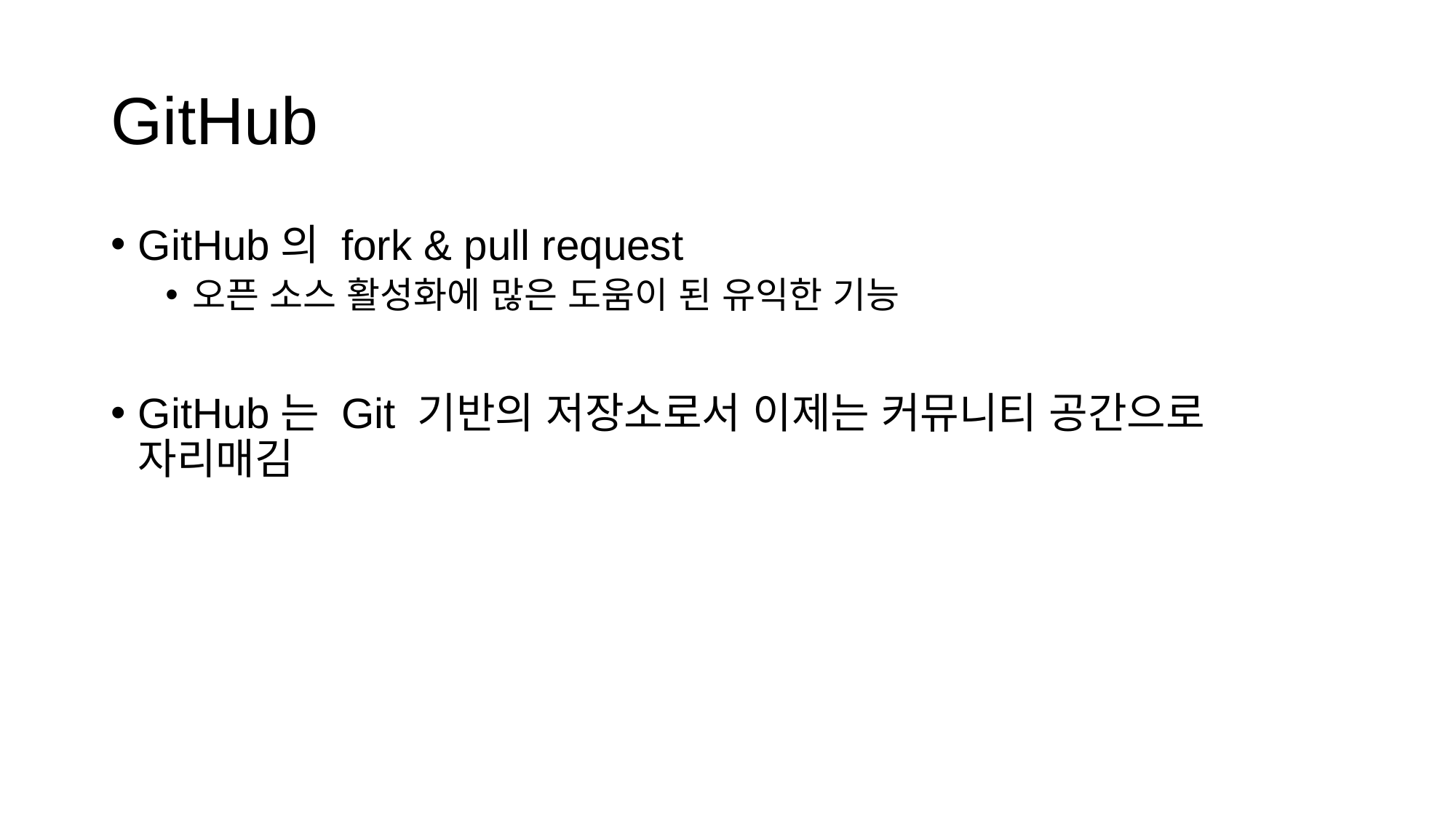

# GitHub
GitHub의 fork & pull request
오픈 소스 활성화에 많은 도움이 된 유익한 기능

GitHub는 Git 기반의 저장소로서 이제는 커뮤니티 공간으로 자리매김